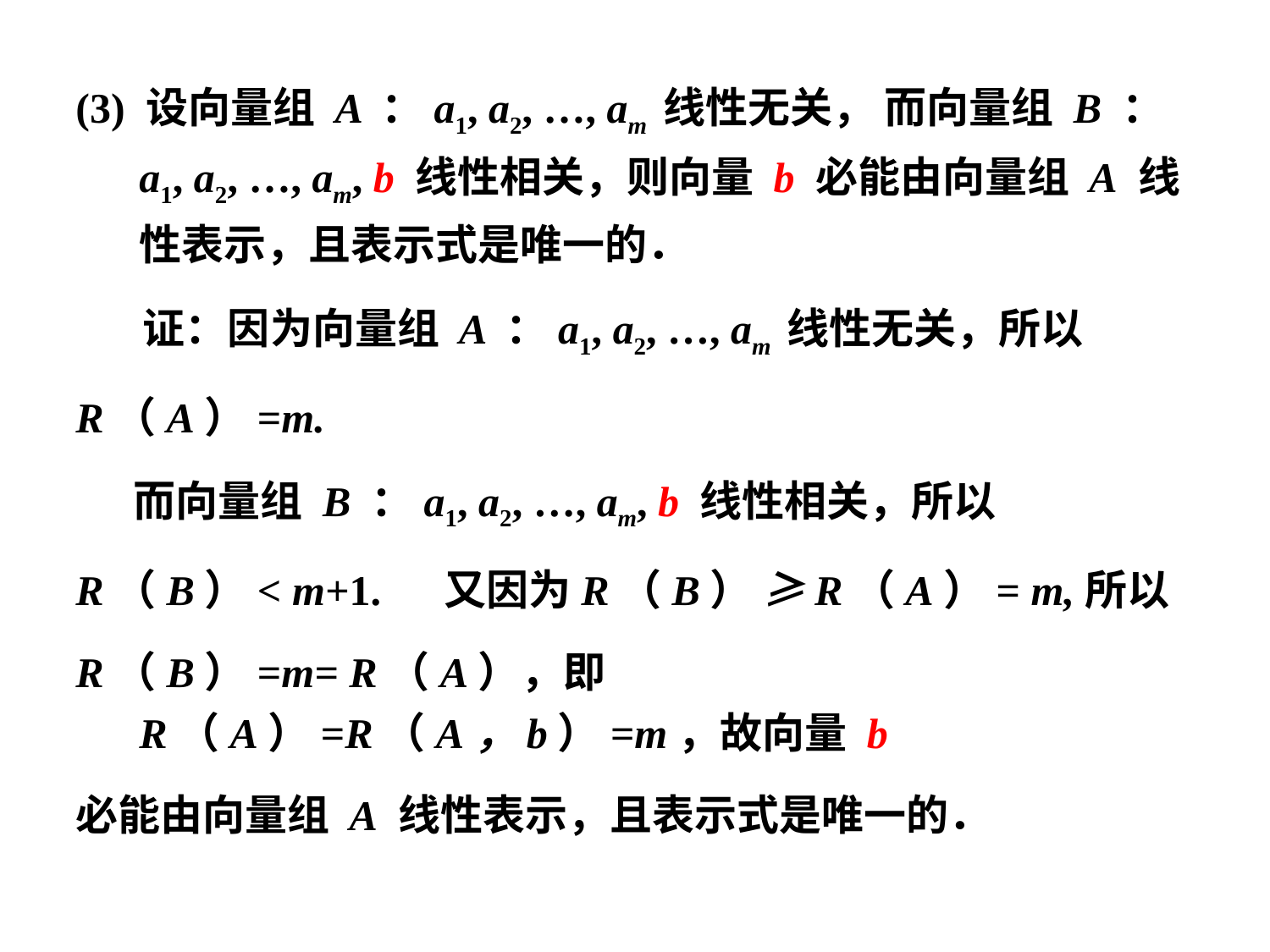

(3) 设向量组 A ：a1, a2, …, am 线性无关， 而向量组 B ：a1, a2, …, am, b 线性相关，则向量 b 必能由向量组 A 线性表示，且表示式是唯一的．
      证：因为向量组 A ：a1, a2, …, am 线性无关，所以
R（A）=m.
     而向量组 B ：a1, a2, …, am, b 线性相关，所以
R（B）< m+1.     又因为R（B） ≥R（A）= m,所以
R（B）=m= R（A），即R（A）=R（A，b）=m，故向量 b
必能由向量组 A 线性表示，且表示式是唯一的．